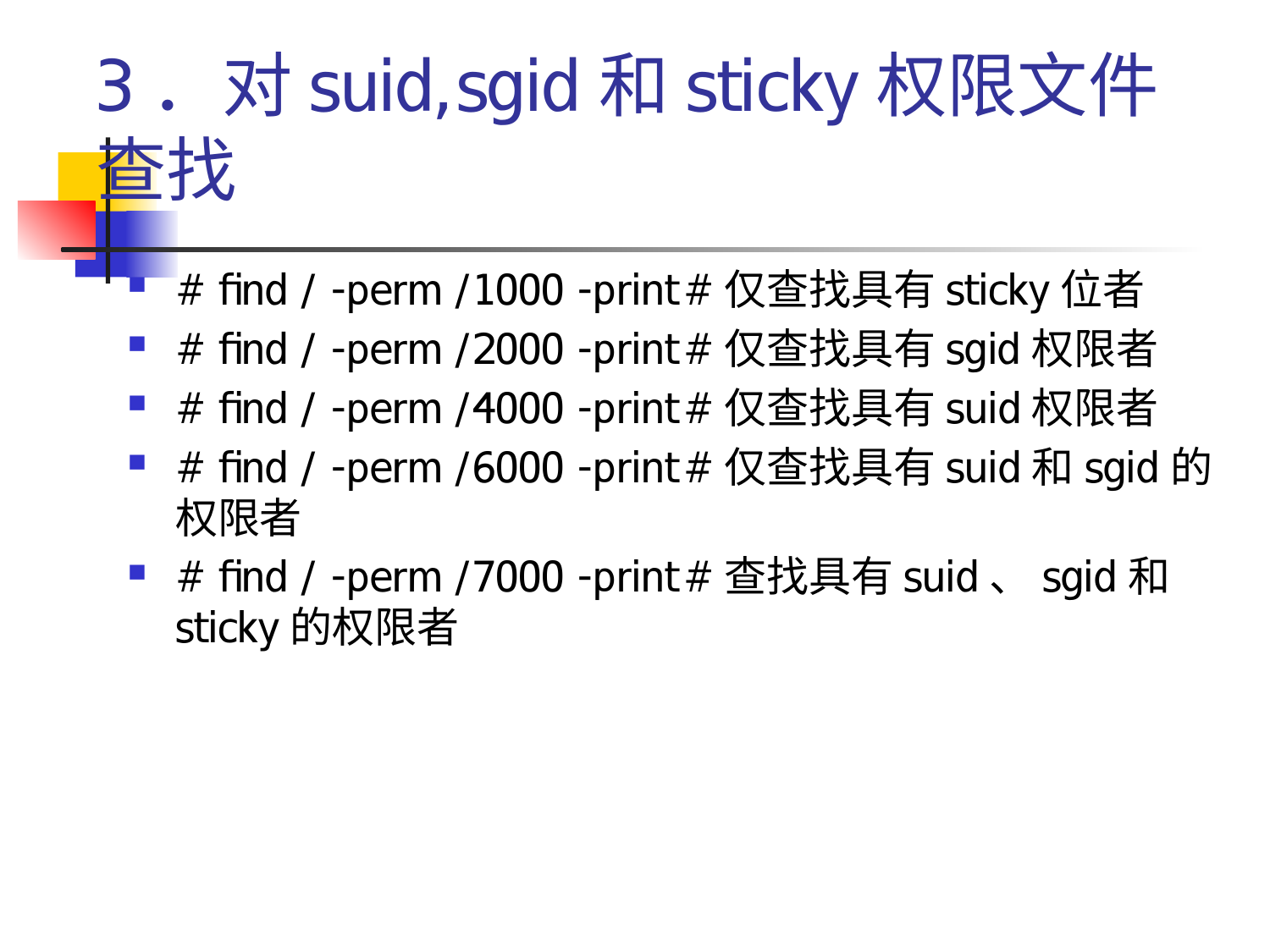

# 3．对suid,sgid和sticky权限文件查找
# find / -perm /1000 -print	#仅查找具有sticky位者
# find / -perm /2000 -print	#仅查找具有sgid权限者
# find / -perm /4000 -print	#仅查找具有suid权限者
# find / -perm /6000 -print	#仅查找具有suid和sgid的权限者
# find / -perm /7000 -print	#查找具有suid、sgid和sticky的权限者